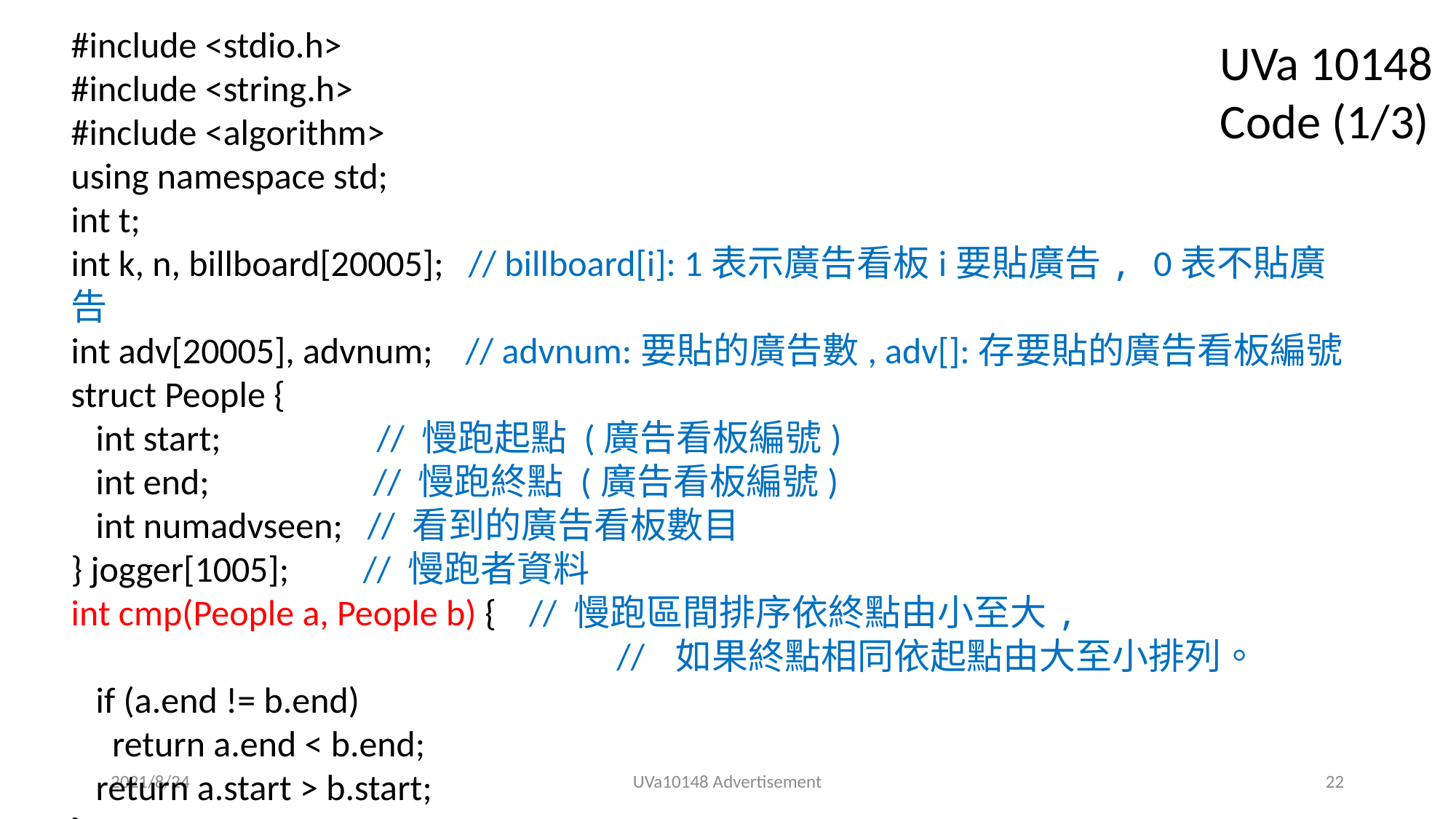

#include <stdio.h>
#include <string.h>
#include <algorithm>
using namespace std;
int t;
int k, n, billboard[20005];   // billboard[i]: 1表示廣告看板i要貼廣告, 0表不貼廣告
int adv[20005], advnum;    // advnum:要貼的廣告數, adv[]:存要貼的廣告看板編號
struct People {
   int start;                   // 慢跑起點 (廣告看板編號)
   int end;                    // 慢跑終點 (廣告看板編號)
   int numadvseen;   // 看到的廣告看板數目
} jogger[1005];         // 慢跑者資料
int cmp(People a, People b) {    // 慢跑區間排序依終點由小至大,
                         // 如果終點相同依起點由大至小排列。
   if (a.end != b.end)
     return a.end < b.end;
   return a.start > b.start;
}
UVa 10148 Code (1/3)
2021/8/24
UVa10148 Advertisement
22